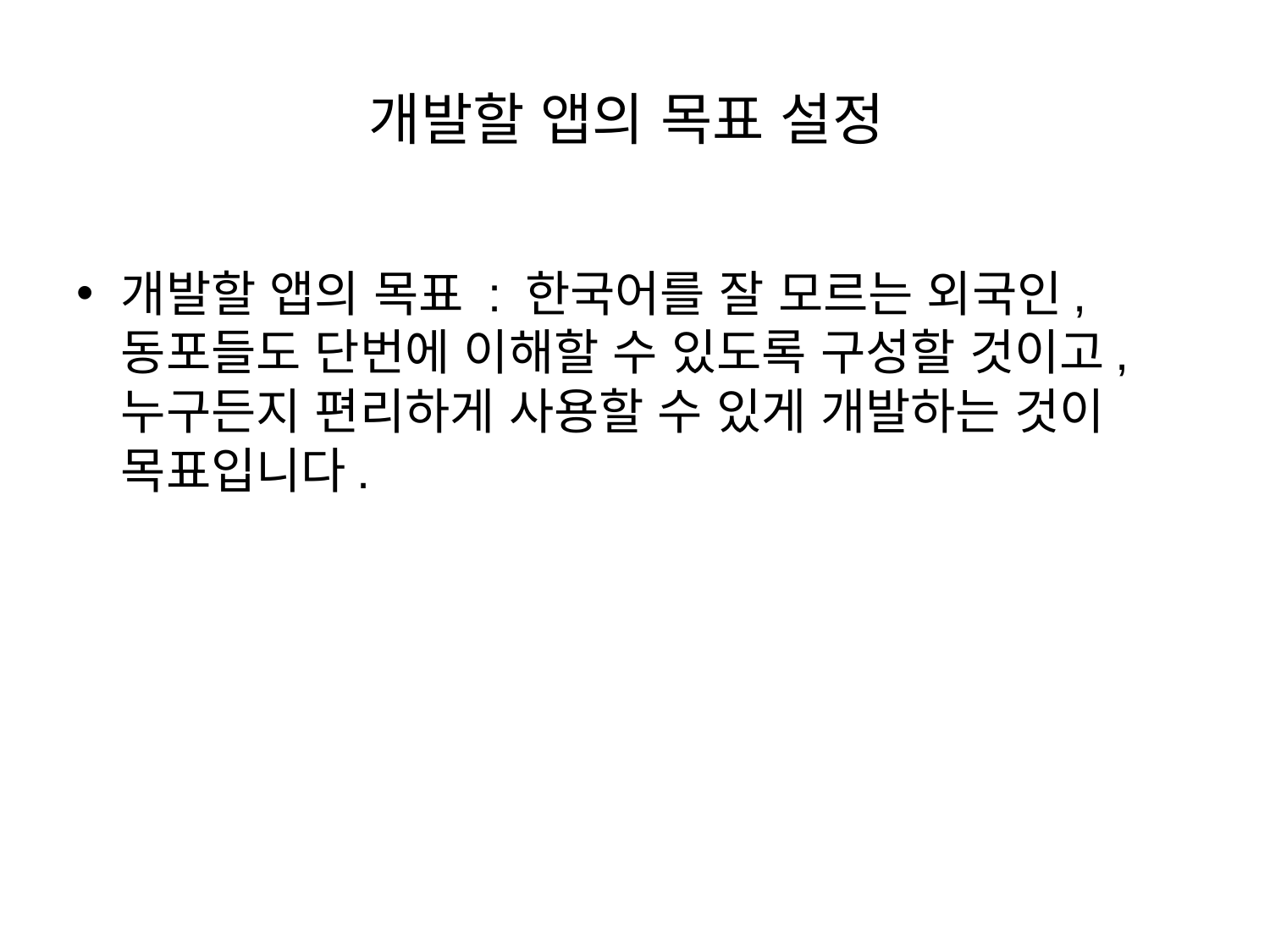

# 개발할 앱의 목표 설정
개발할 앱의 목표 : 한국어를 잘 모르는 외국인, 동포들도 단번에 이해할 수 있도록 구성할 것이고, 누구든지 편리하게 사용할 수 있게 개발하는 것이 목표입니다.